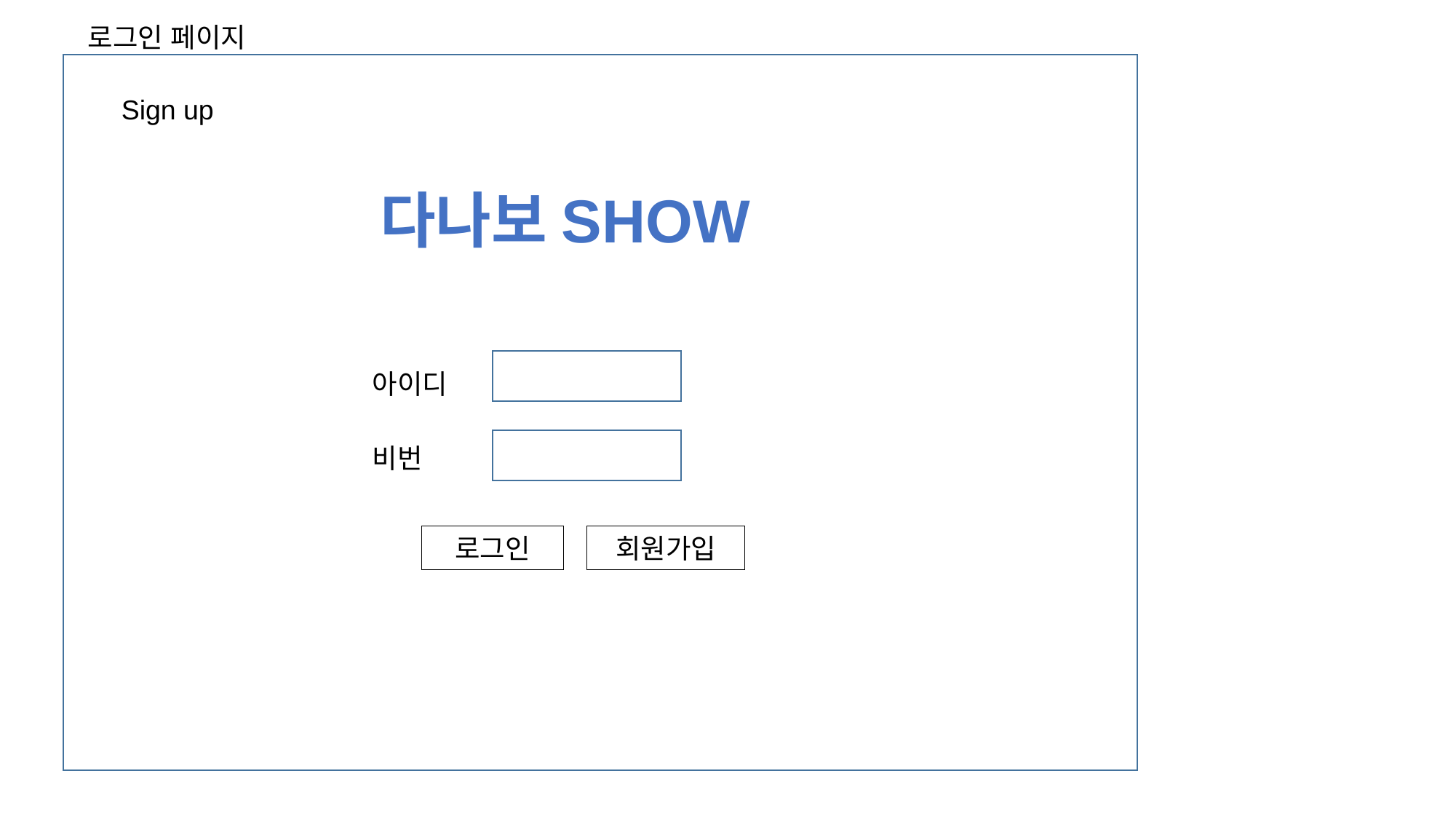

로그인 페이지

Sign up
다나보SHOW

아이디

비번
로그인
회원가입